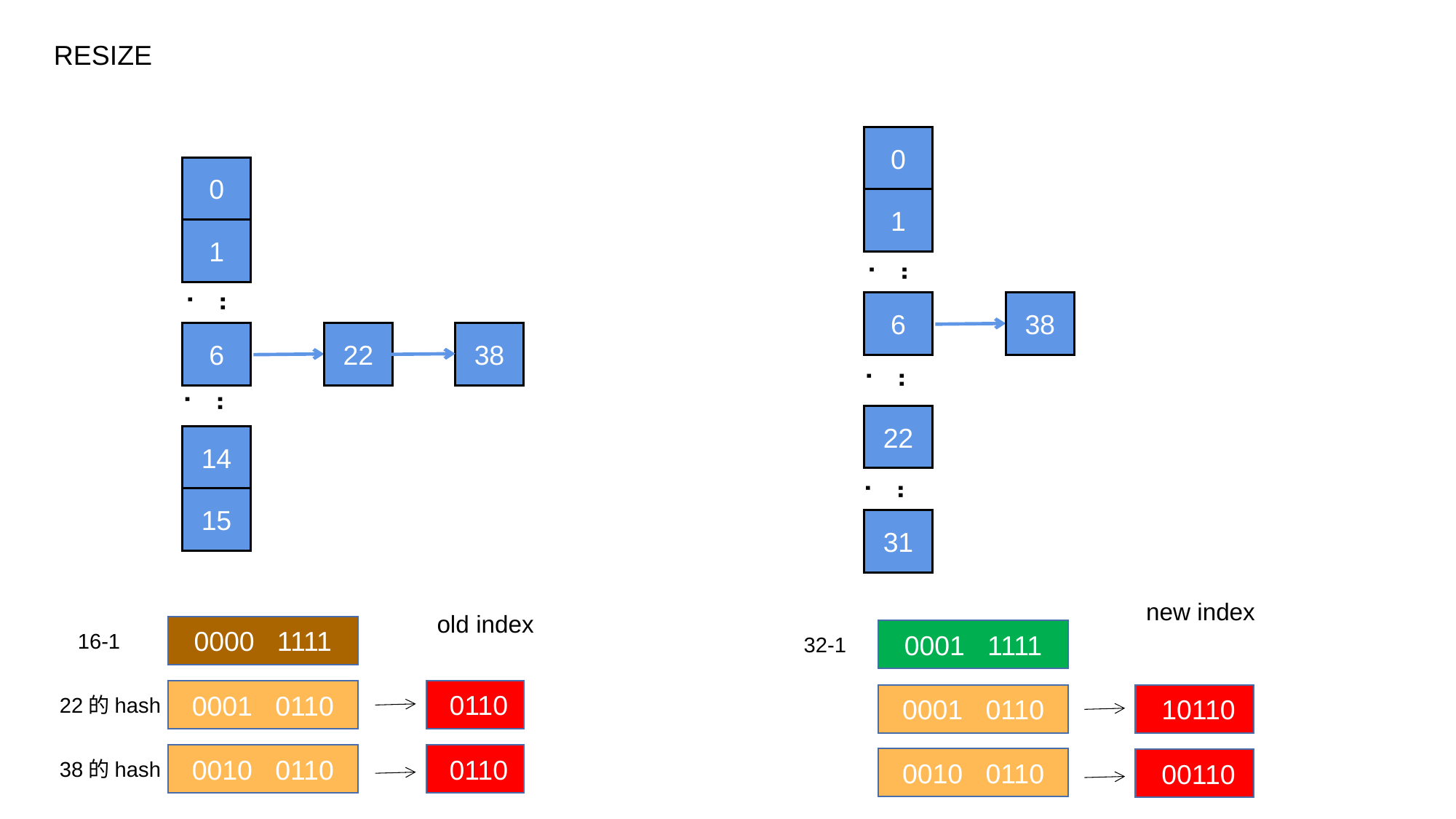

RESIZE
0
0
1
...
38
6
22
...
14
15
1
...
6
38
...
22
...
31
new index
old index
0000   1111
0001   0110
0010   0110
0001   1111
0001   0110
0010   0110
16-1
32-1
 0110
 10110
22的hash
 0110
 00110
38的hash